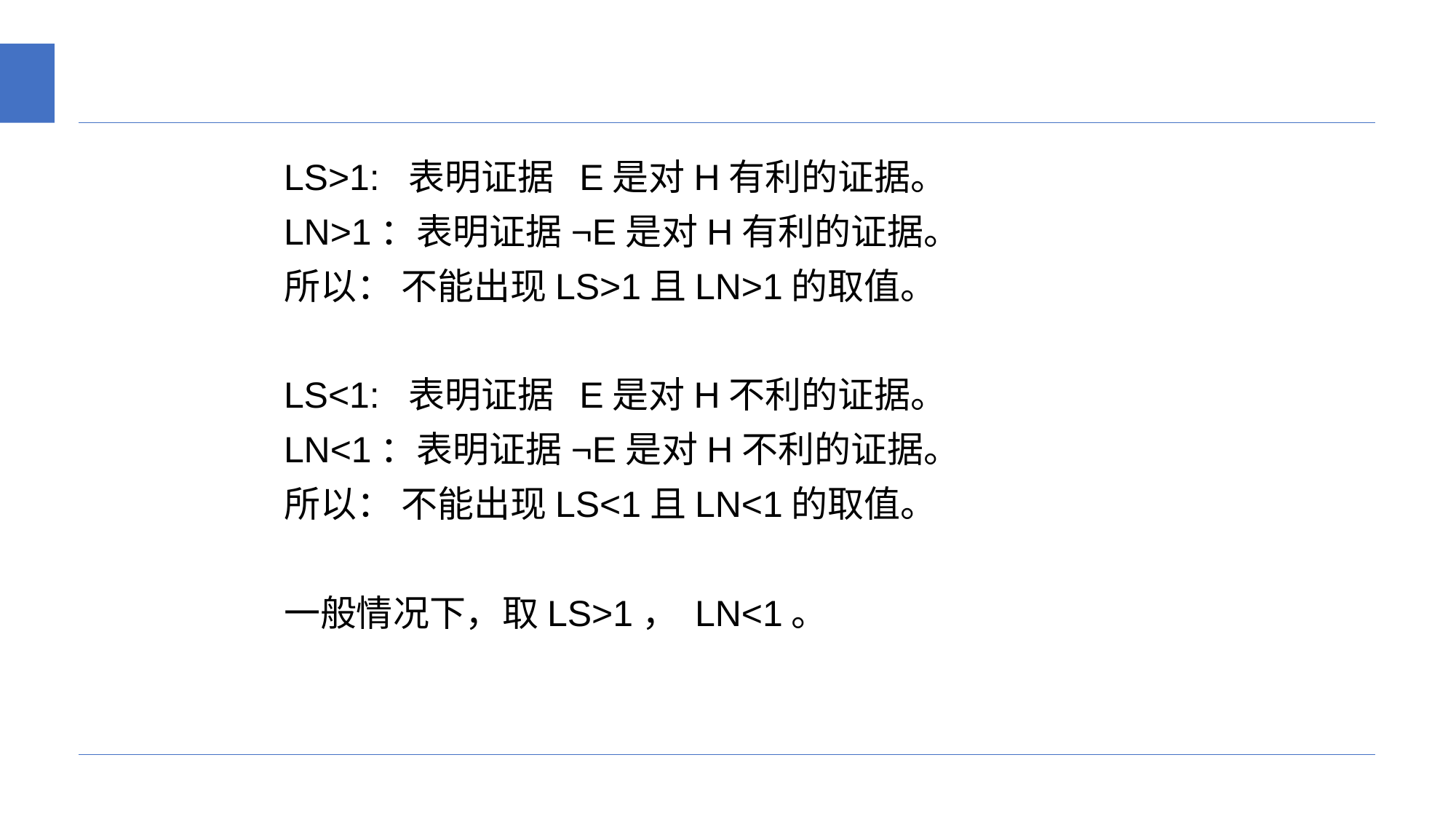

LS>1:  表明证据  E是对H有利的证据。
LN>1：表明证据¬E是对H有利的证据。
所以： 不能出现LS>1且LN>1的取值。

LS<1:  表明证据  E是对H不利的证据。
LN<1：表明证据¬E是对H不利的证据。
所以： 不能出现LS<1且LN<1的取值。

一般情况下，取LS>1， LN<1。